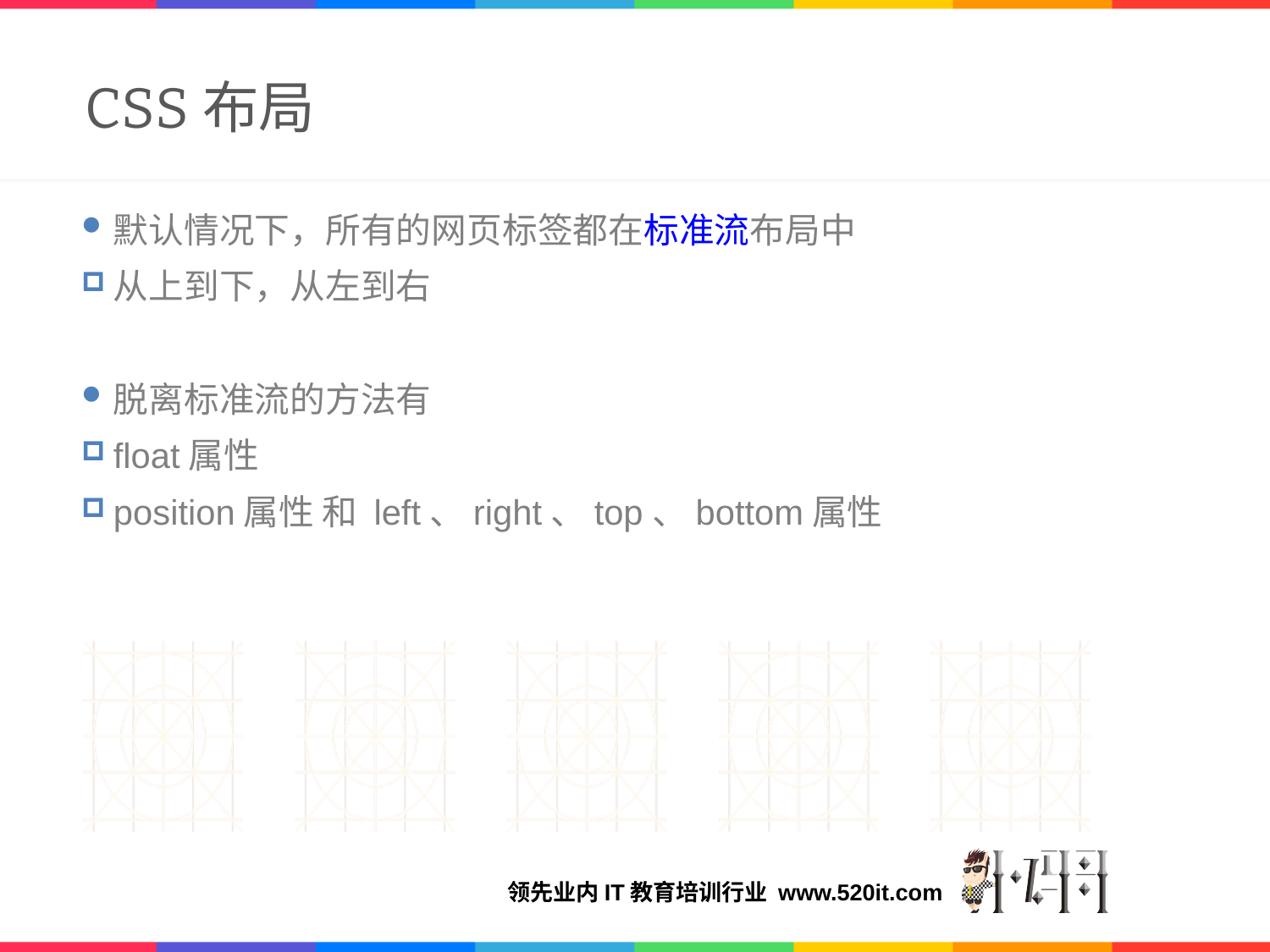

# CSS布局
默认情况下，所有的网页标签都在标准流布局中
从上到下，从左到右

脱离标准流的方法有
float属性
position属性 和 left、right、top、bottom属性